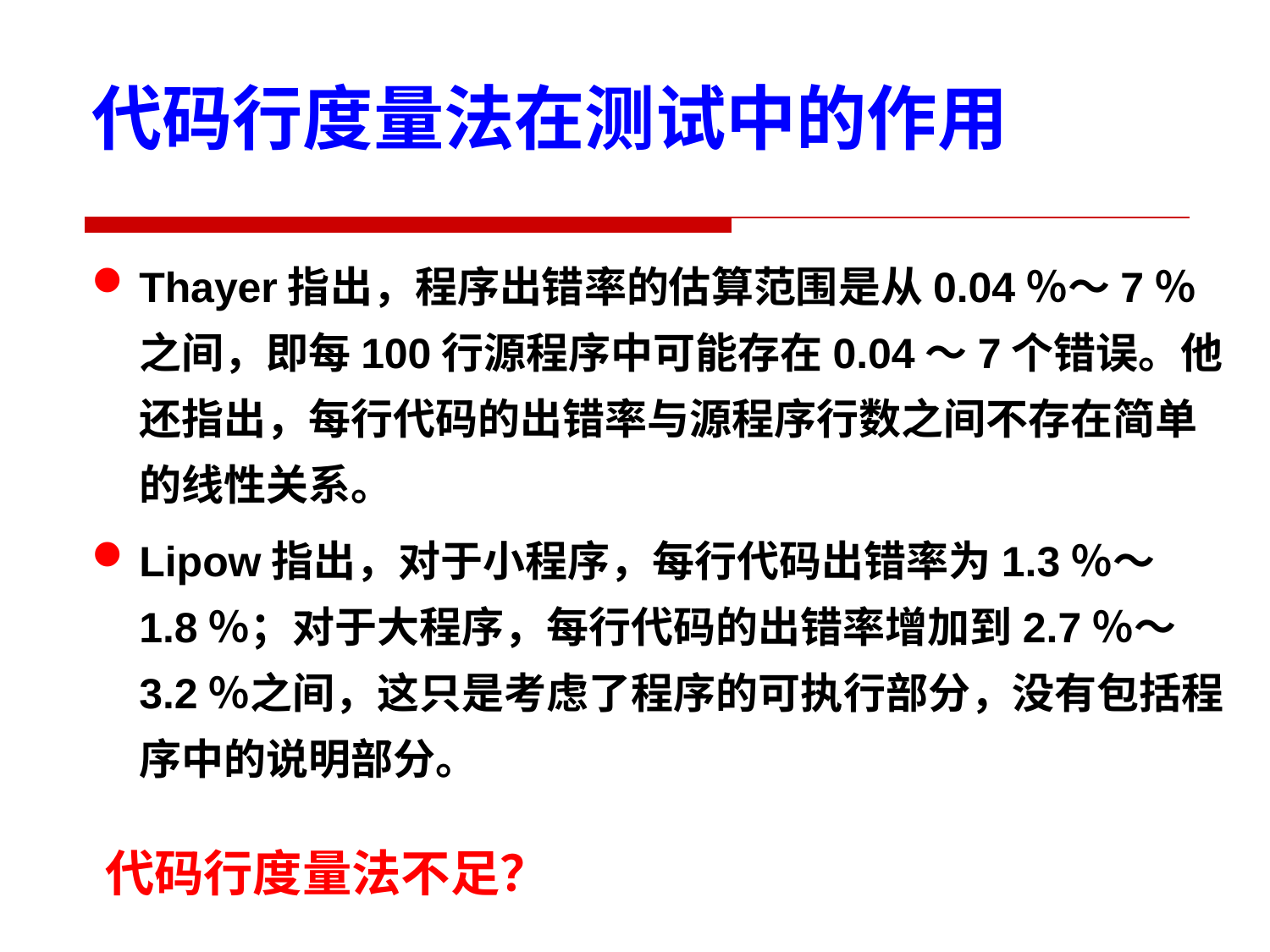

代码行度量法在测试中的作用
Thayer指出，程序出错率的估算范围是从0.04％～7％之间，即每100行源程序中可能存在0.04～7个错误。他还指出，每行代码的出错率与源程序行数之间不存在简单的线性关系。
Lipow指出，对于小程序，每行代码出错率为1.3％～1.8％；对于大程序，每行代码的出错率增加到2.7％～3.2％之间，这只是考虑了程序的可执行部分，没有包括程序中的说明部分。
代码行度量法不足？